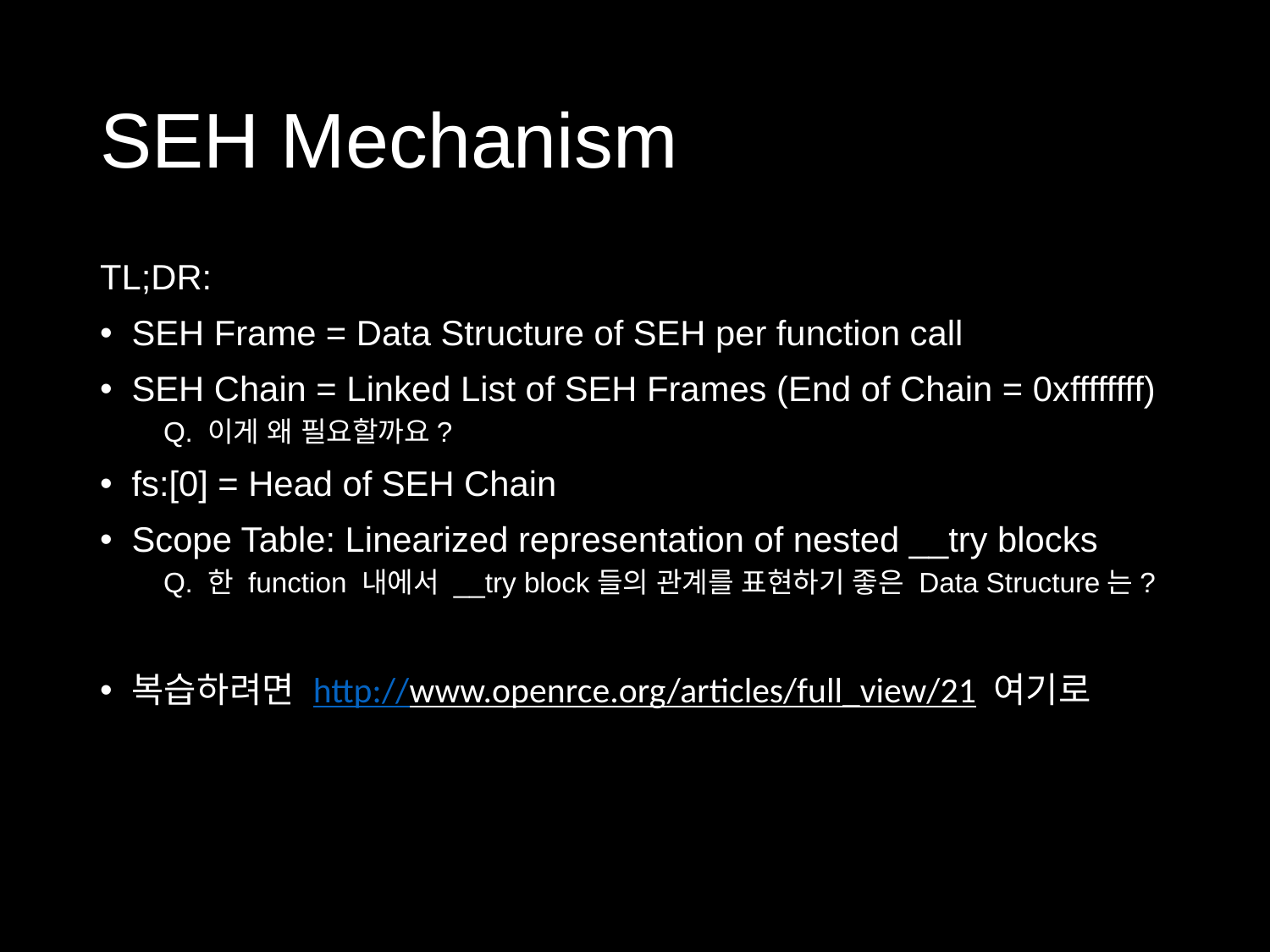

# SEH Mechanism
TL;DR:
SEH Frame = Data Structure of SEH per function call
SEH Chain = Linked List of SEH Frames (End of Chain = 0xffffffff)
Q. 이게 왜 필요할까요?
fs:[0] = Head of SEH Chain
Scope Table: Linearized representation of nested __try blocks
Q. 한 function 내에서 __try block들의 관계를 표현하기 좋은 Data Structure는?

복습하려면 http://www.openrce.org/articles/full_view/21 여기로